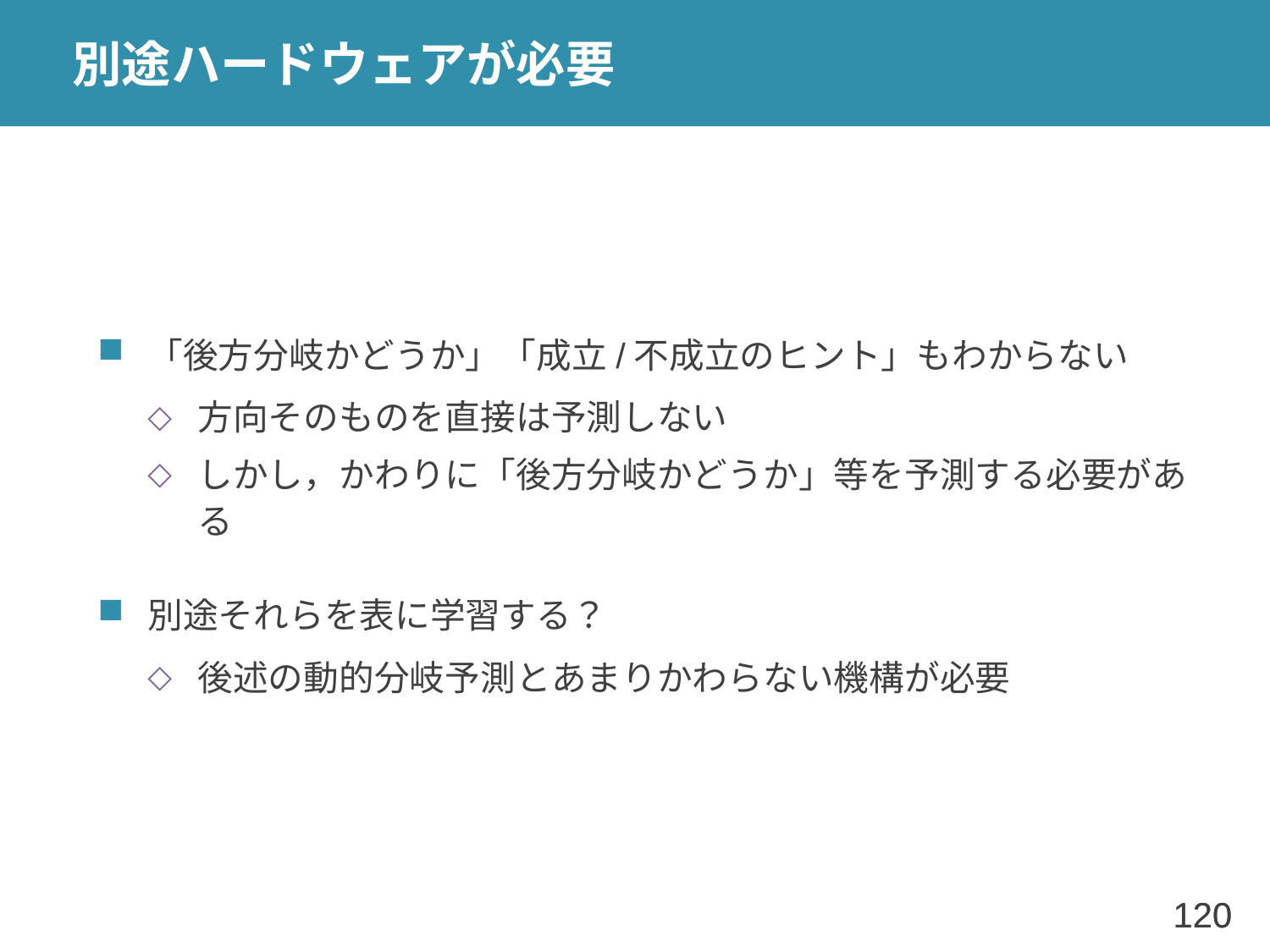

# 別途ハードウェアが必要
「後方分岐かどうか」「成立/不成立のヒント」もわからない
方向そのものを直接は予測しない
しかし，かわりに「後方分岐かどうか」等を予測する必要がある
別途それらを表に学習する？
後述の動的分岐予測とあまりかわらない機構が必要